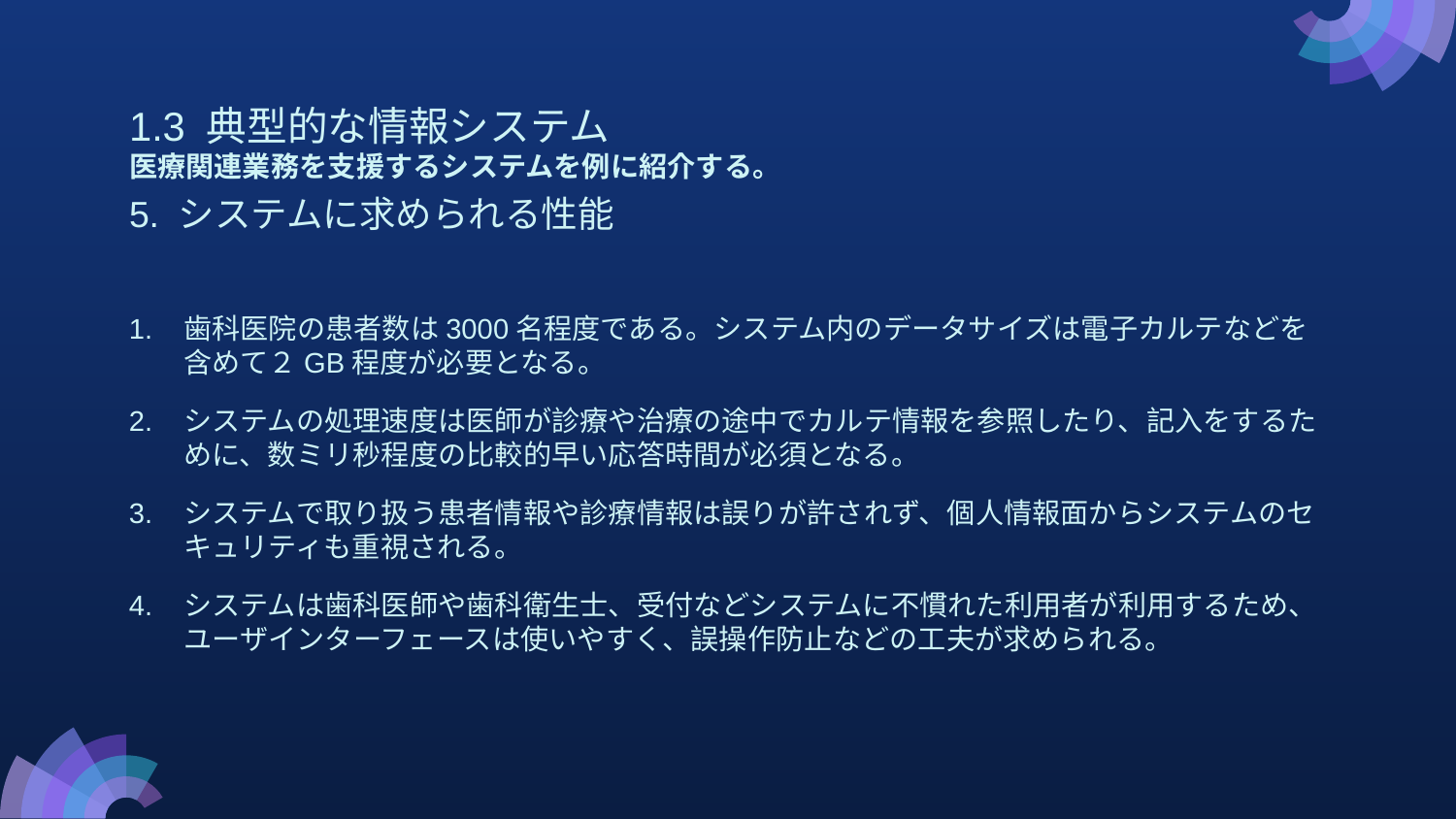

# 1.3 典型的な情報システム 医療関連業務を支援するシステムを例に紹介する。
5. システムに求められる性能

歯科医院の患者数は3000名程度である。システム内のデータサイズは電子カルテなどを含めて２GB程度が必要となる。
システムの処理速度は医師が診療や治療の途中でカルテ情報を参照したり、記入をするために、数ミリ秒程度の比較的早い応答時間が必須となる。
システムで取り扱う患者情報や診療情報は誤りが許されず、個人情報面からシステムのセキュリティも重視される。
システムは歯科医師や歯科衛生士、受付などシステムに不慣れた利用者が利用するため、ユーザインターフェースは使いやすく、誤操作防止などの工夫が求められる。